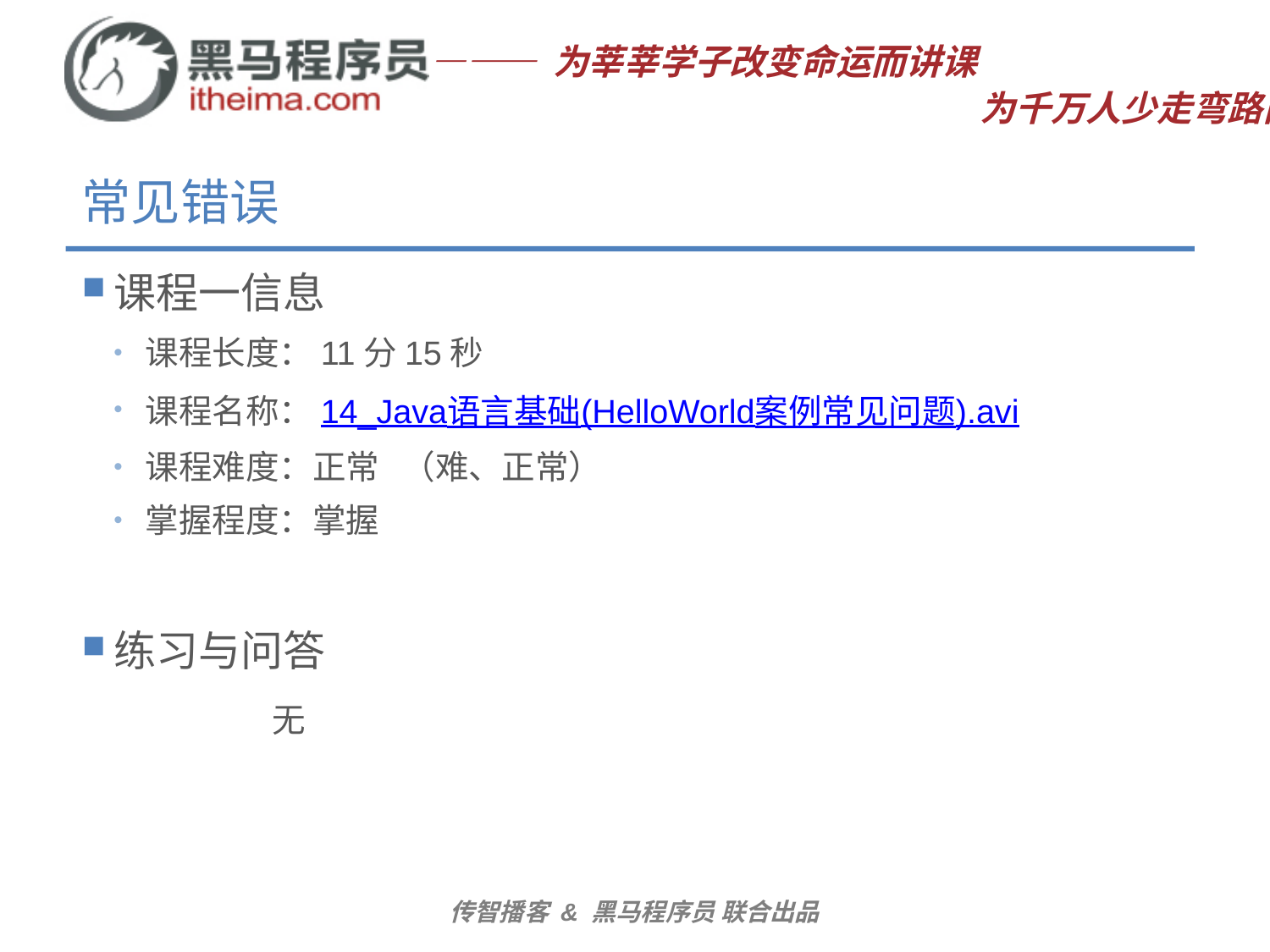

# 常见错误
课程一信息
课程长度：11分15秒
课程名称：14_Java语言基础(HelloWorld案例常见问题).avi
课程难度：正常   （难、正常）
掌握程度：掌握

练习与问答
	无